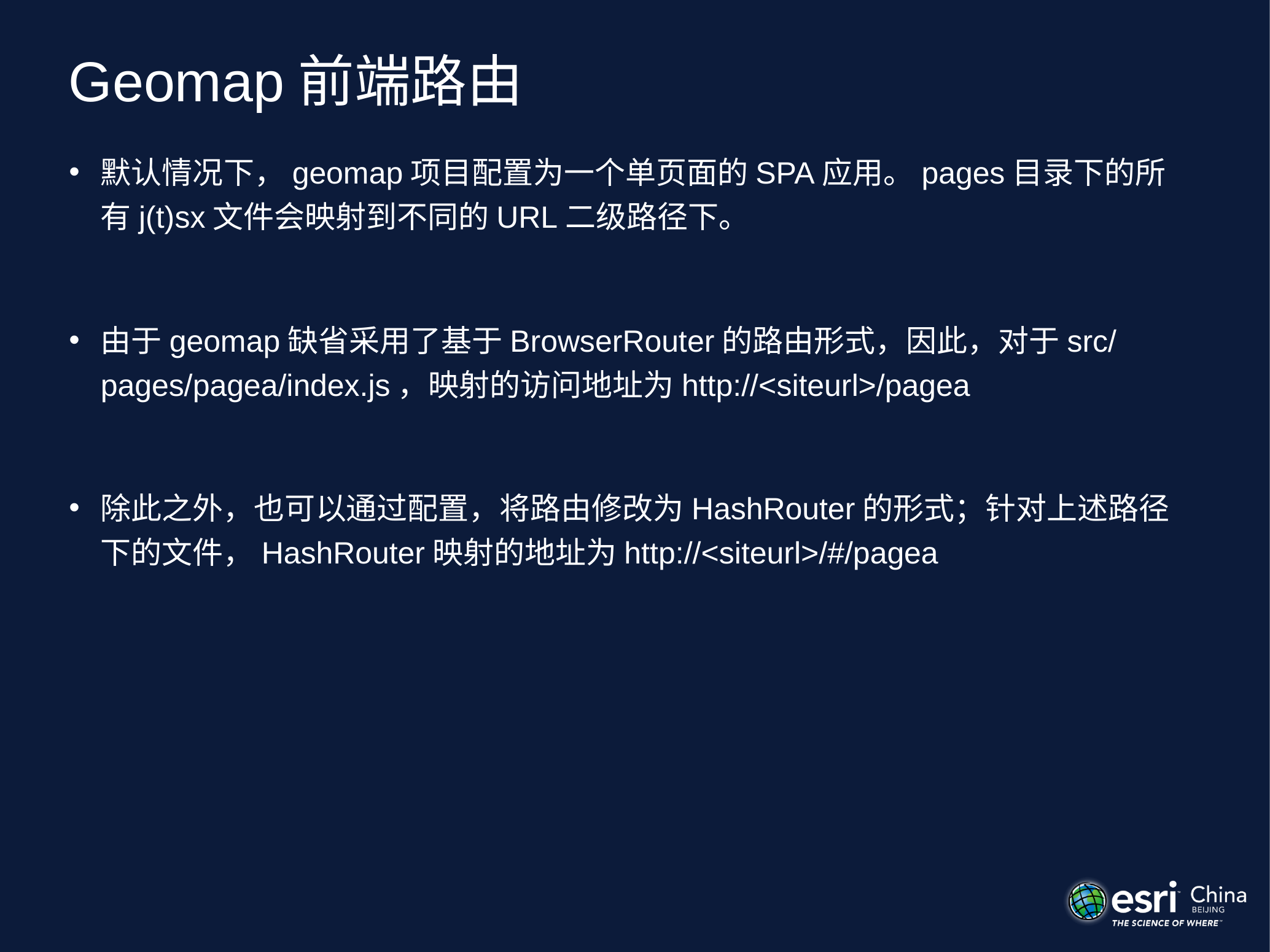

# Geomap前端路由
默认情况下，geomap项目配置为一个单页面的SPA应用。pages目录下的所有j(t)sx文件会映射到不同的URL二级路径下。

由于geomap缺省采用了基于BrowserRouter的路由形式，因此，对于src/pages/pagea/index.js，映射的访问地址为http://<siteurl>/pagea

除此之外，也可以通过配置，将路由修改为HashRouter的形式；针对上述路径下的文件，HashRouter映射的地址为http://<siteurl>/#/pagea